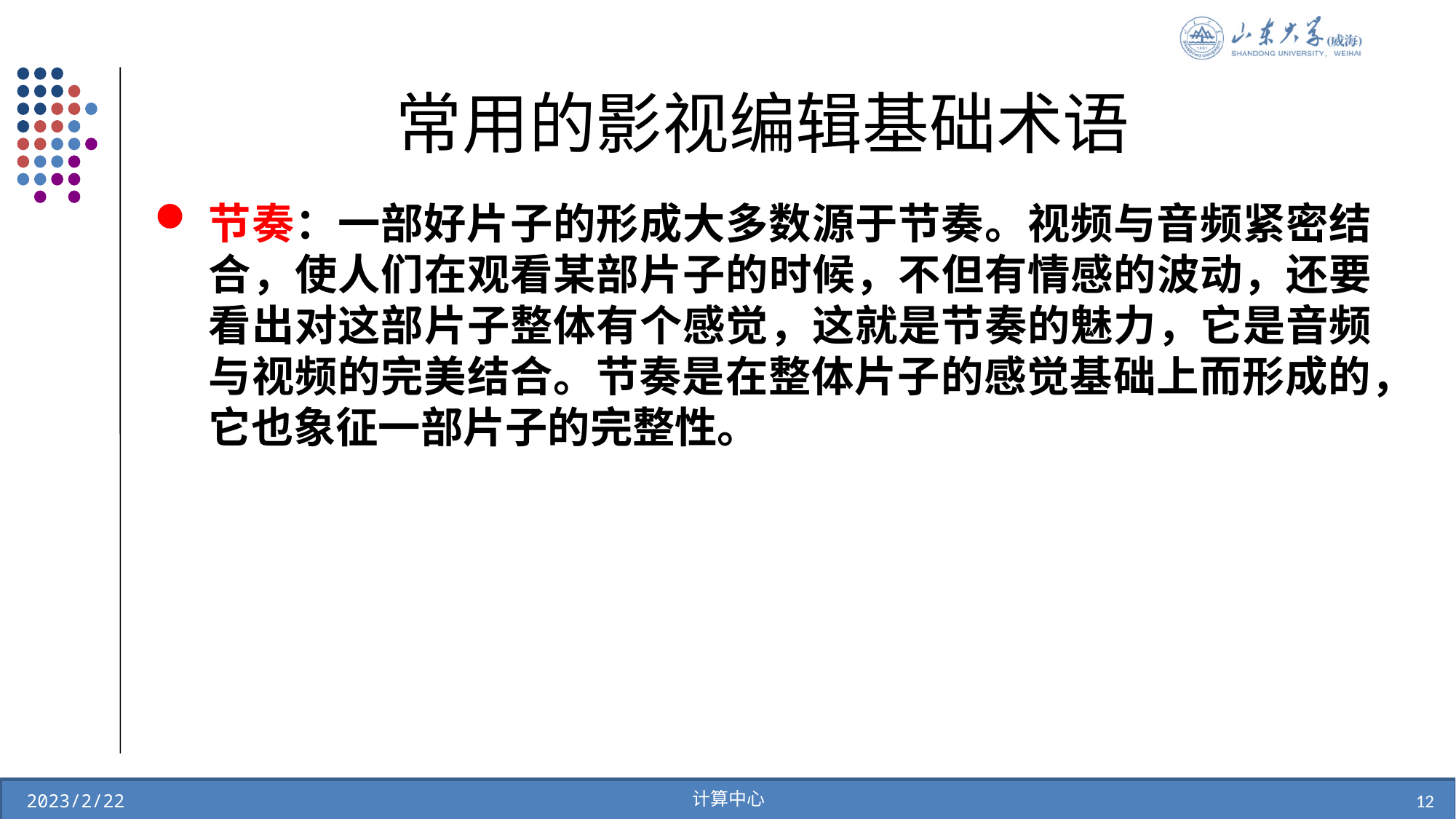

# 常用的影视编辑基础术语
节奏：一部好片子的形成大多数源于节奏。视频与音频紧密结合，使人们在观看某部片子的时候，不但有情感的波动，还要看出对这部片子整体有个感觉，这就是节奏的魅力，它是音频与视频的完美结合。节奏是在整体片子的感觉基础上而形成的，它也象征一部片子的完整性。

计算中心
12